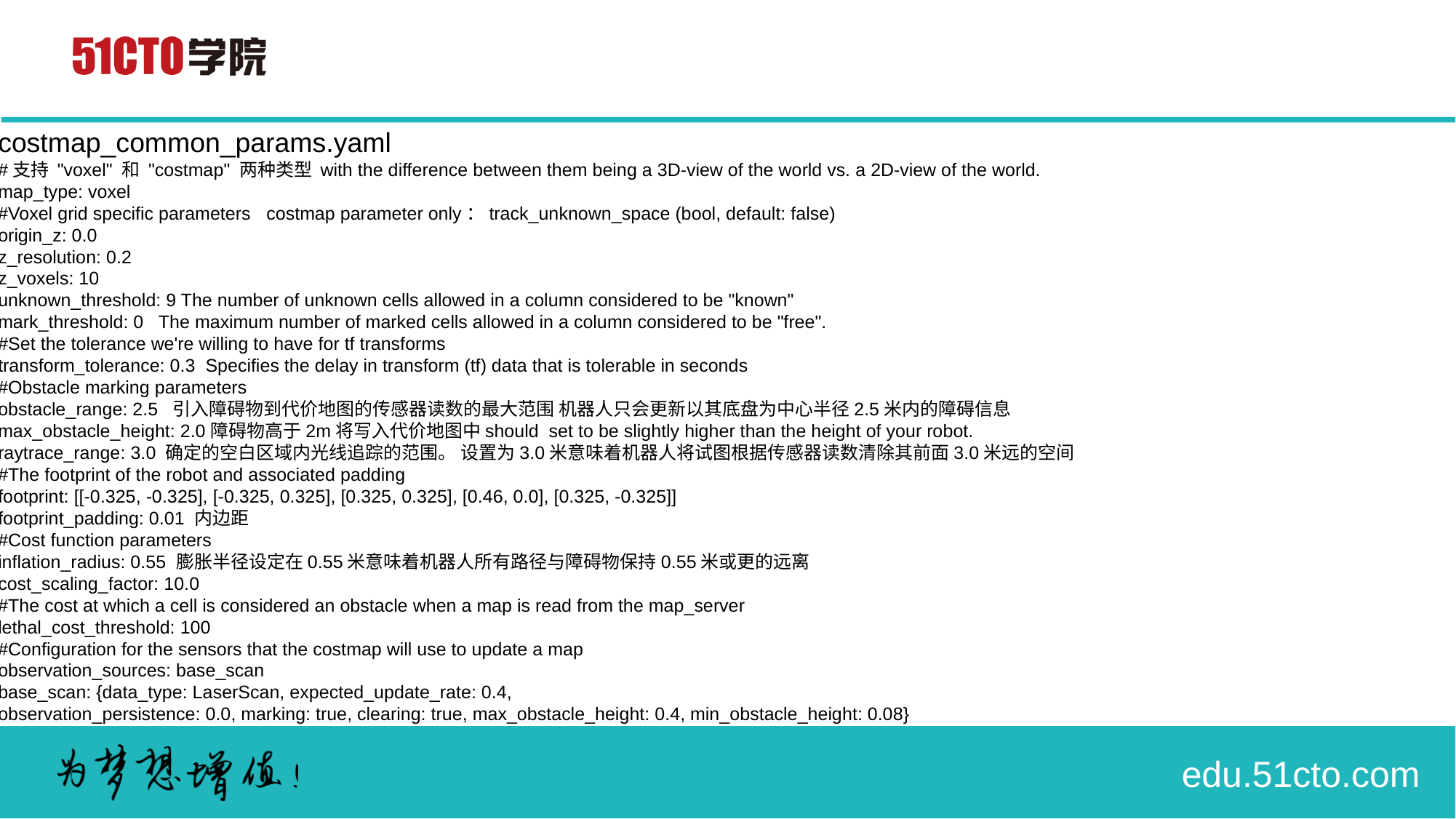

# costmap_common_params.yaml
#支持 "voxel" 和 "costmap" 两种类型 with the difference between them being a 3D-view of the world vs. a 2D-view of the world.
map_type: voxel
#Voxel grid specific parameters   costmap parameter only：track_unknown_space (bool, default: false)
origin_z: 0.0
z_resolution: 0.2
z_voxels: 10
unknown_threshold: 9 The number of unknown cells allowed in a column considered to be "known"
mark_threshold: 0   The maximum number of marked cells allowed in a column considered to be "free".
#Set the tolerance we're willing to have for tf transforms
transform_tolerance: 0.3  Specifies the delay in transform (tf) data that is tolerable in seconds
#Obstacle marking parameters
obstacle_range: 2.5  引入障碍物到代价地图的传感器读数的最大范围 机器人只会更新以其底盘为中心半径2.5米内的障碍信息
max_obstacle_height: 2.0障碍物高于2m将写入代价地图中should  set to be slightly higher than the height of your robot.
raytrace_range: 3.0 确定的空白区域内光线追踪的范围。 设置为3.0米意味着机器人将试图根据传感器读数清除其前面3.0米远的空间
#The footprint of the robot and associated padding
footprint: [[-0.325, -0.325], [-0.325, 0.325], [0.325, 0.325], [0.46, 0.0], [0.325, -0.325]]
footprint_padding: 0.01 内边距
#Cost function parameters
inflation_radius: 0.55 膨胀半径设定在0.55米意味着机器人所有路径与障碍物保持0.55米或更的远离
cost_scaling_factor: 10.0
#The cost at which a cell is considered an obstacle when a map is read from the map_server
lethal_cost_threshold: 100
#Configuration for the sensors that the costmap will use to update a map
observation_sources: base_scan
base_scan: {data_type: LaserScan, expected_update_rate: 0.4,
observation_persistence: 0.0, marking: true, clearing: true, max_obstacle_height: 0.4, min_obstacle_height: 0.08}